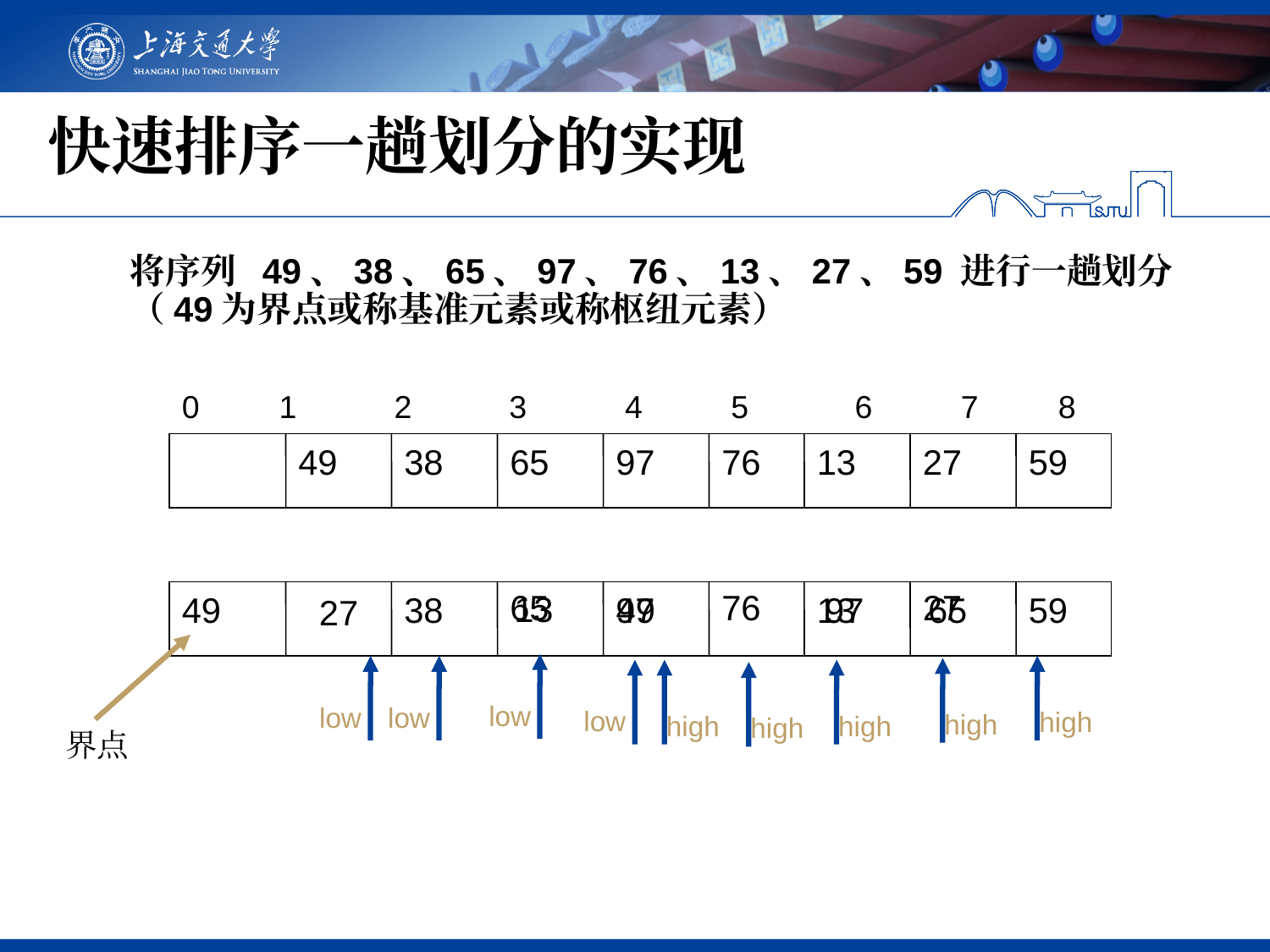

# 快速排序一趟划分的实现
将序列  49、38、65、97、76、13、27、59 进行一趟划分
（49为界点或称基准元素或称枢纽元素）
0         1           2           3	       4          5            6          7         8

49
38
65
97
76
13
27
59
65
76
27
13

49
38
97
13
65
59
49
97
27

low

low

low

high

high

low

high

high

high
界点